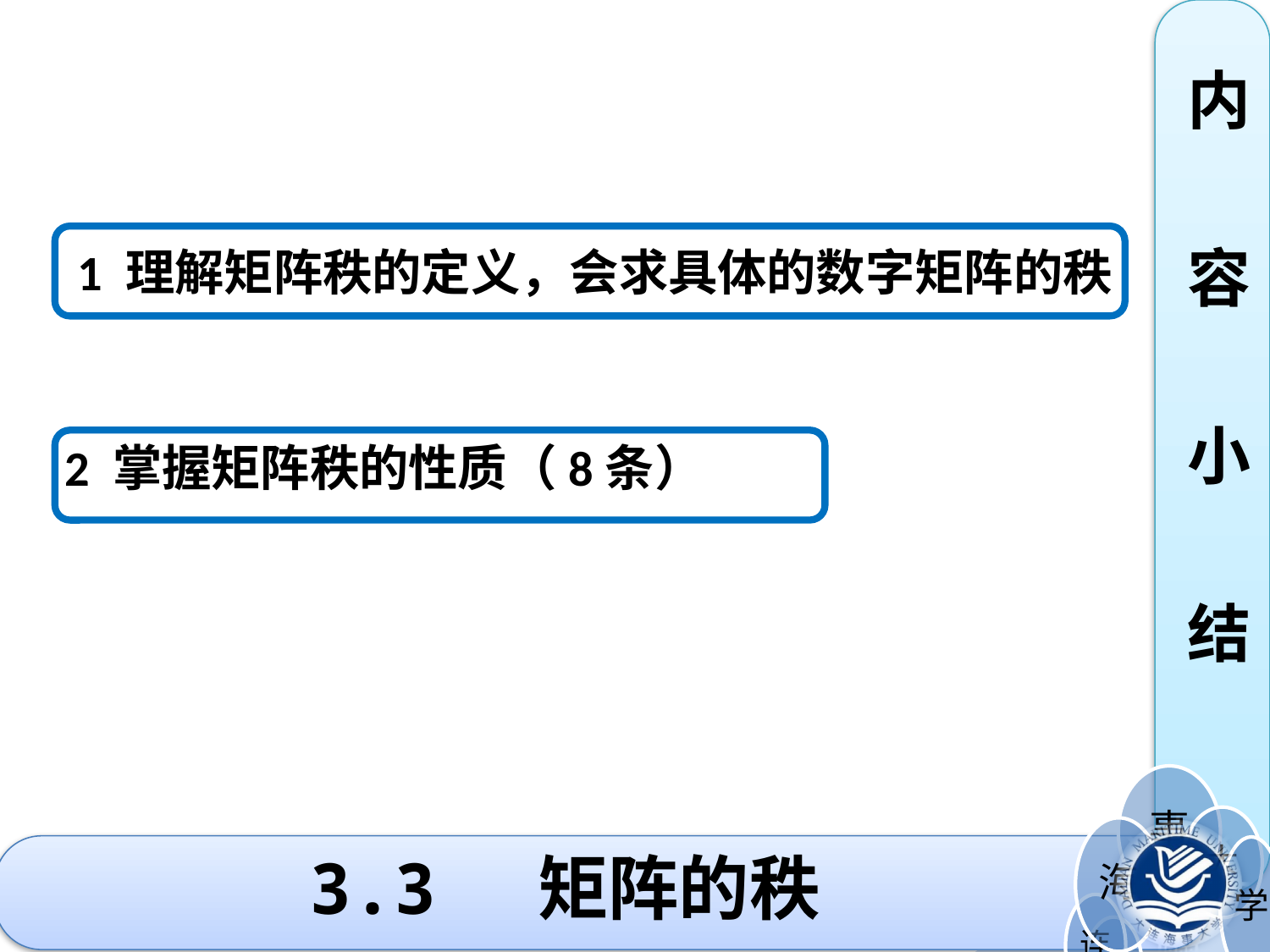

内

容

小

结

1 理解矩阵秩的定义，会求具体的数字矩阵的秩

2 掌握矩阵秩的性质（8条）

# 3.3  矩阵的秩